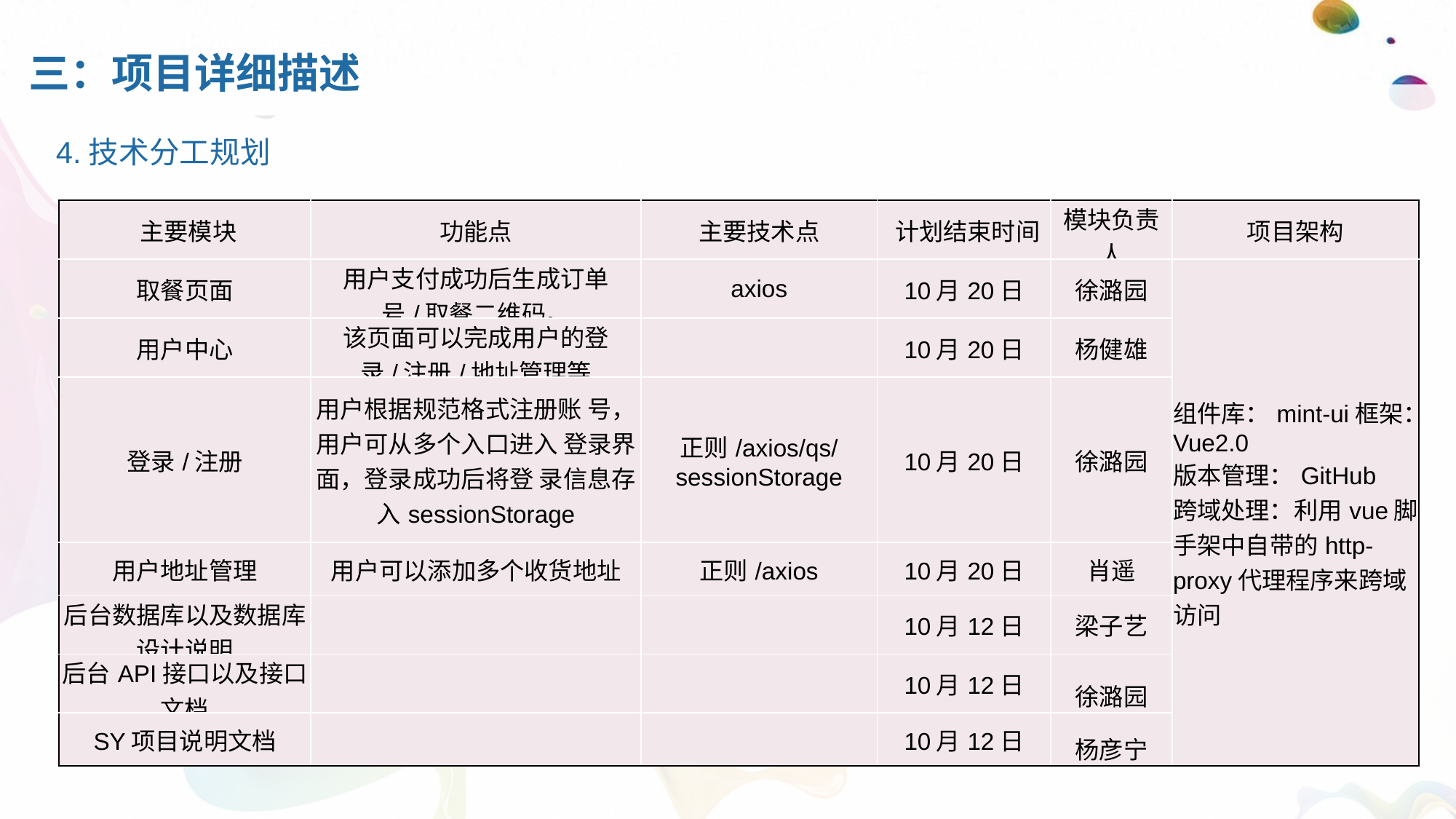

# 三：项目详细描述
4.技术分工规划
| 主要模块 | 功能点 | 主要技术点 | 计划结束时间 | 模块负责人 | 项目架构 |
| --- | --- | --- | --- | --- | --- |
| 取餐页面 | 用户支付成功后生成订单号/取餐二维码。 | axios | 10月20日 | 徐潞园 | 组件库：mint-ui框架：Vue2.0 版本管理：GitHub 跨域处理：利用vue脚手架中自带的http-proxy代理程序来跨域访问 |
| 用户中心 | 该页面可以完成用户的登录/注册/地址管理等 |  | 10月20日 | 杨健雄 |  |
| 登录/注册 | ⽤户根据规范格式注册账 号，用户可从多个入口进入 登录界面，登录成功后将登 录信息存入sessionStorage | 正则/axios/qs/sessionStorage | 10月20日 | 徐潞园 |  |
| 用户地址管理 | 用户可以添加多个收货地址 | 正则/axios | 10月20日 | 肖遥 |  |
| 后台数据库以及数据库设计说明 |  |  | 10月12日 | 梁子艺 |  |
| 后台API接口以及接口文档 |  |  | 10月12日 | 徐潞园 |  |
| SY项目说明文档 |  |  | 10月12日 | 杨彦宁 |  |